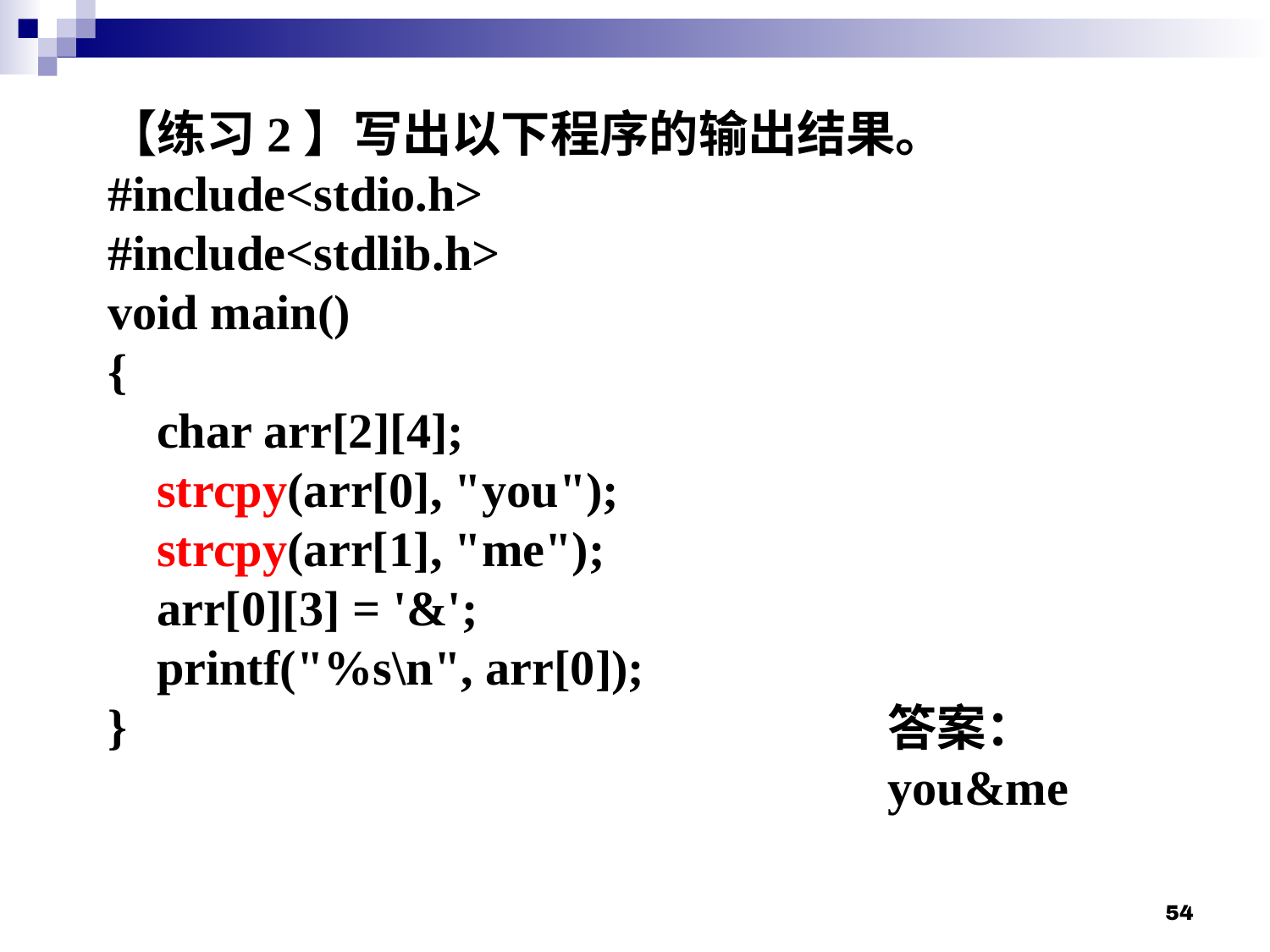

【练习2】写出以下程序的输出结果。
#include<stdio.h>
#include<stdlib.h>
void main()
{
    char arr[2][4];
    strcpy(arr[0], "you");
    strcpy(arr[1], "me");
    arr[0][3] = '&';
    printf("%s\n", arr[0]);
}
​
答案：
you&me
54